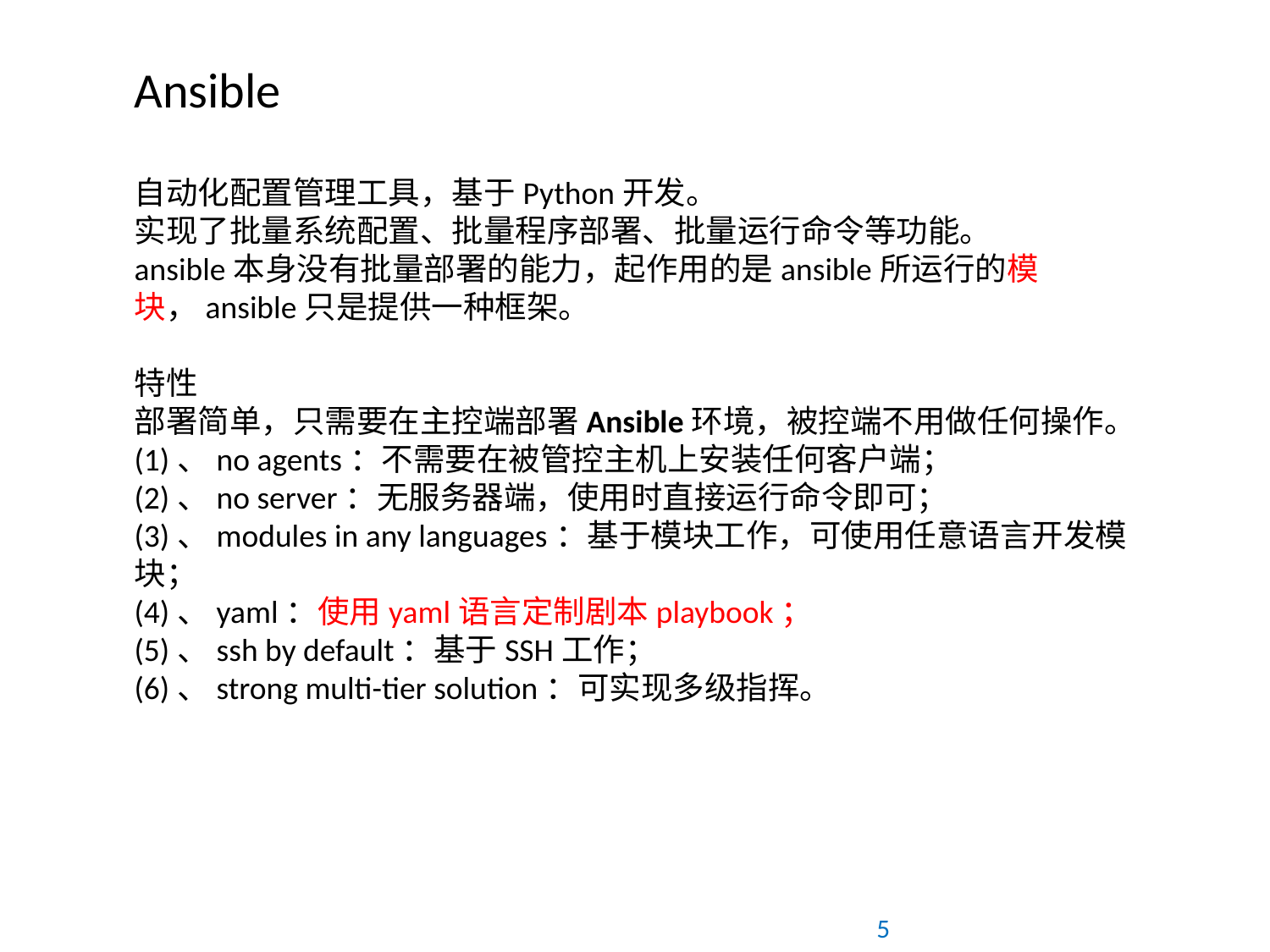

Ansible
自动化配置管理工具，基于Python开发。
实现了批量系统配置、批量程序部署、批量运行命令等功能。
ansible本身没有批量部署的能力，起作用的是ansible所运行的模块，ansible只是提供一种框架。

特性
部署简单，只需要在主控端部署Ansible环境，被控端不用做任何操作。
(1)、no agents：不需要在被管控主机上安装任何客户端；
(2)、no server：无服务器端，使用时直接运行命令即可；
(3)、modules in any languages：基于模块工作，可使用任意语言开发模块；
(4)、yaml：使用yaml语言定制剧本playbook；
(5)、ssh by default：基于SSH工作；
(6)、strong multi-tier solution：可实现多级指挥。